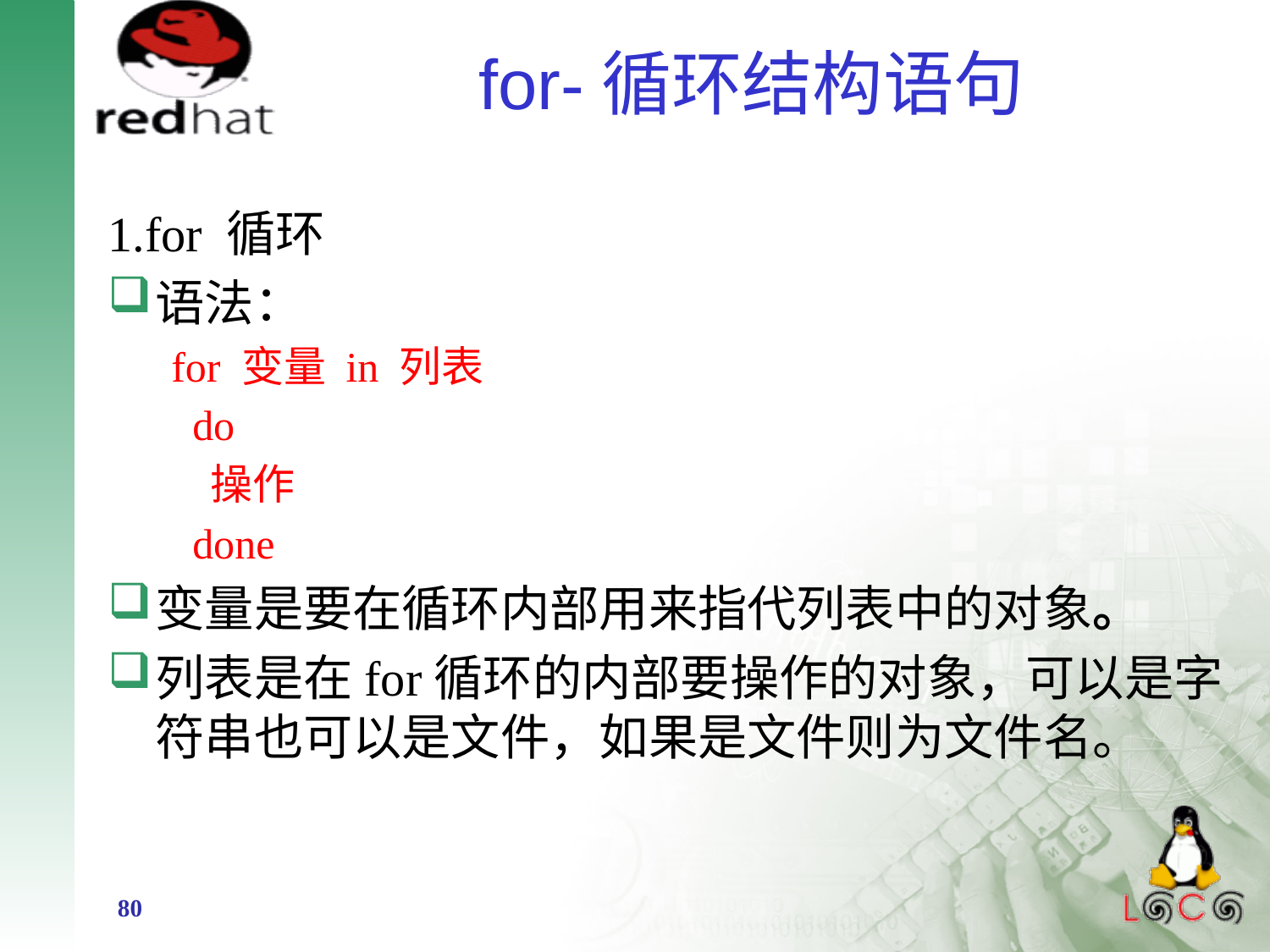

# for-循环结构语句
1.for 循环
语法：
for 变量 in 列表
  do
   操作
  done
变量是要在循环内部用来指代列表中的对象。
列表是在for循环的内部要操作的对象，可以是字符串也可以是文件，如果是文件则为文件名。
80